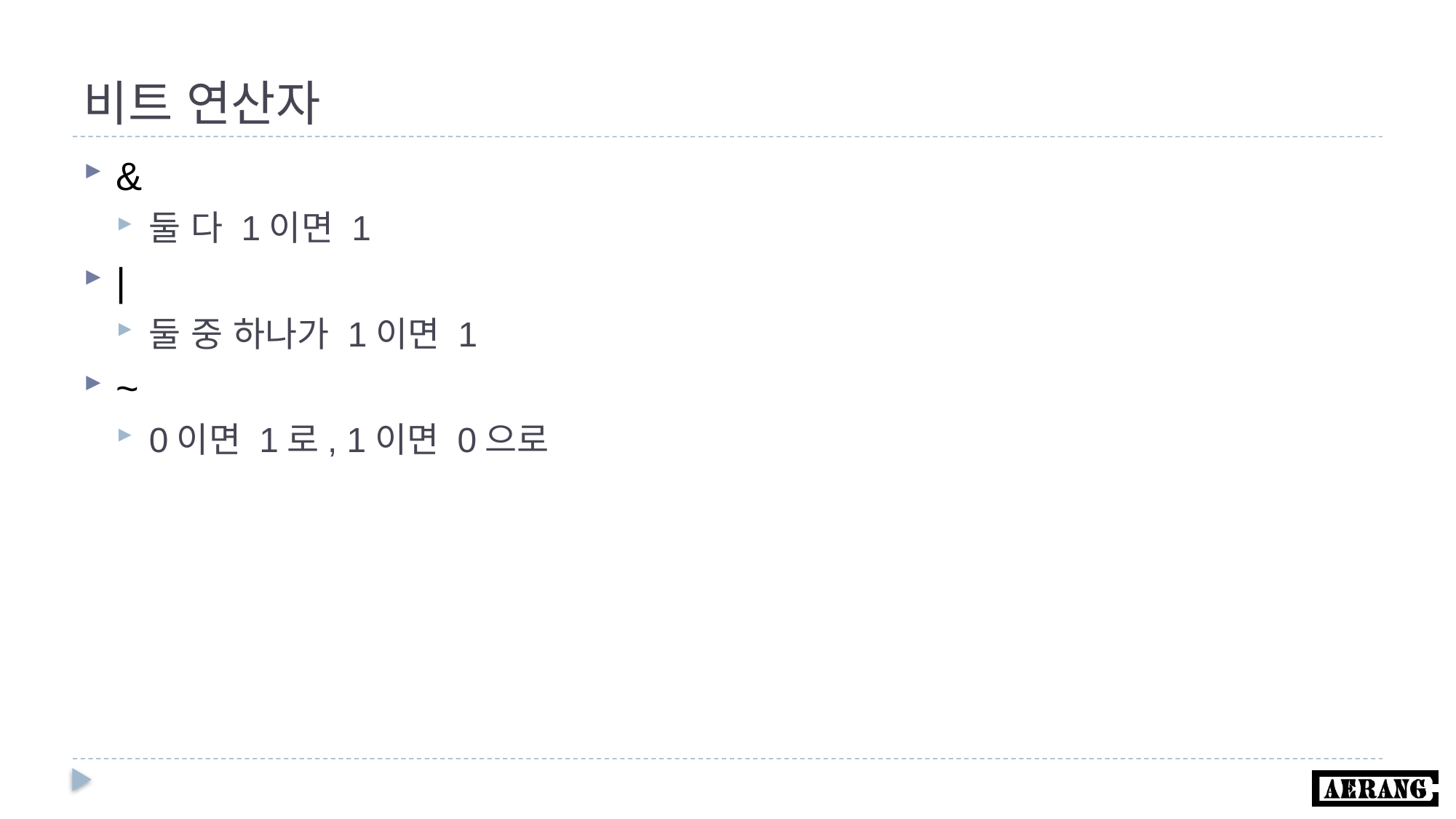

# 비트 연산자
&
둘 다 1이면 1
|
둘 중 하나가 1이면 1
~
0이면 1로, 1이면 0으로